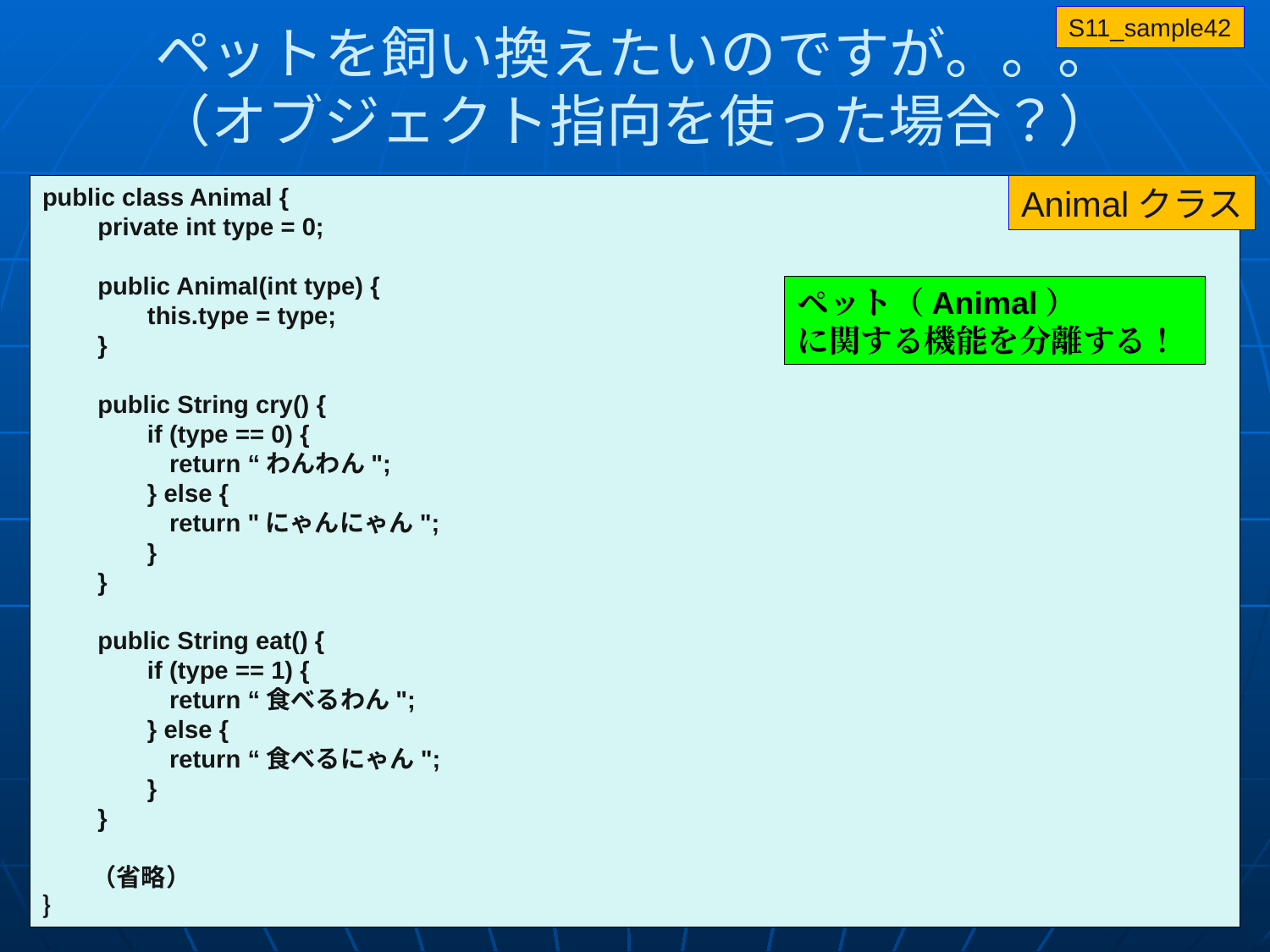

# ペットを飼い換えたいのですが。。。 （オブジェクト指向を使った場合？）
S11_sample42
public class Animal {
　　private int type = 0;

　　public Animal(int type) {
　　　　this.type = type;
　　}

　　public String cry() {
　　　　if (type == 0) {
	return “わんわん";
　　　　} else {
	return "にゃんにゃん";
　　　　}
　　}

　　public String eat() {
　　　　if (type == 1) {
	return “食べるわん";
　　　　} else {
	return “食べるにゃん";
　　　　}
　　}

　　（省略）
｝
Animalクラス
ペット（Animal）
に関する機能を分離する！